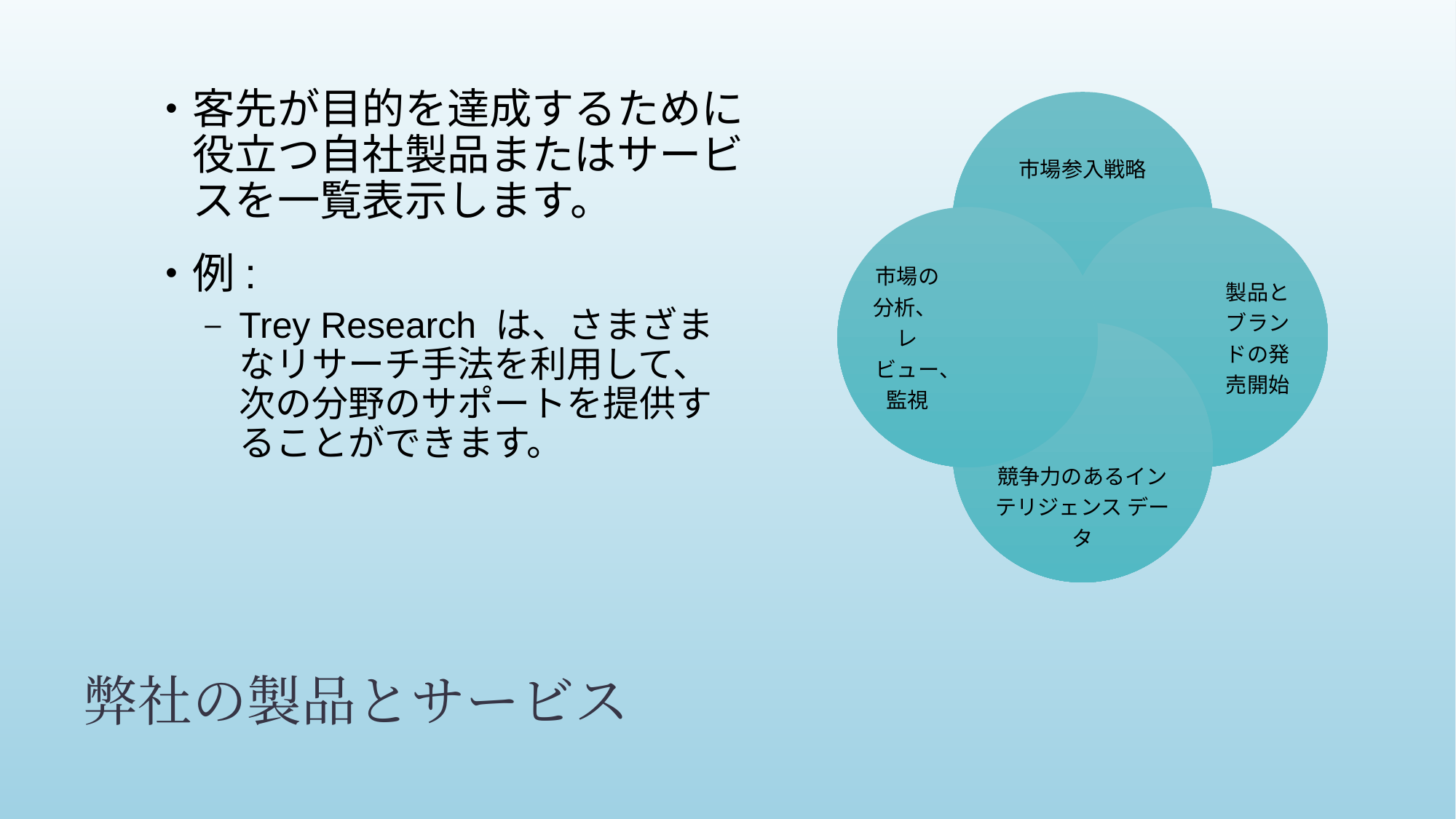

客先が目的を達成するために役立つ自社製品またはサービスを一覧表示します。
例:
Trey Research は、さまざまなリサーチ手法を利用して、次の分野のサポートを提供することができます。
市場参入戦略
製品とブランドの発売開始
競争力のあるインテリジェンス データ
市場の分析、
レビュー、監視
# 弊社の製品とサービス